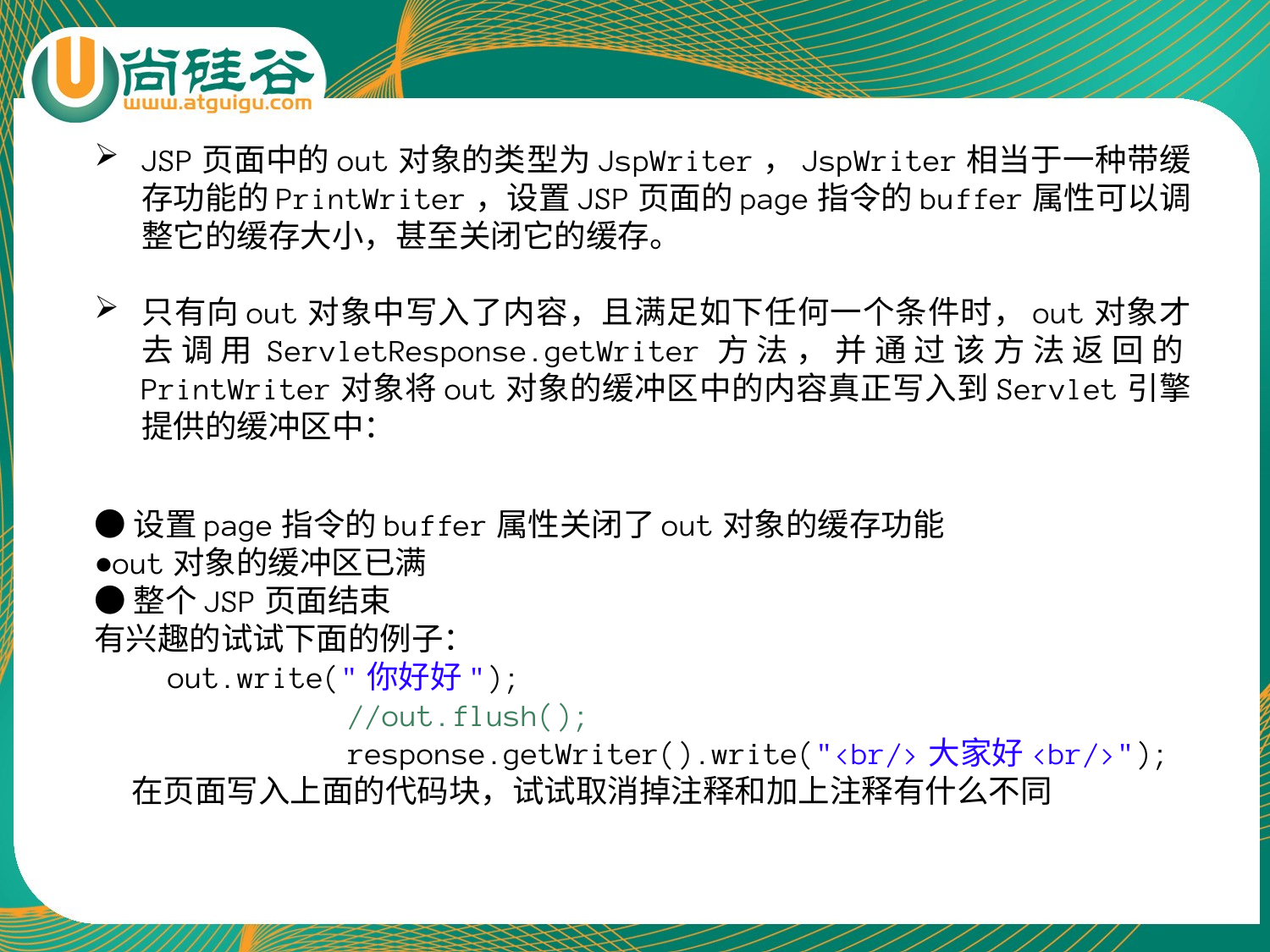

JSP页面中的out对象的类型为JspWriter，JspWriter相当于一种带缓存功能的PrintWriter，设置JSP页面的page指令的buffer属性可以调整它的缓存大小，甚至关闭它的缓存。

只有向out对象中写入了内容，且满足如下任何一个条件时，out对象才去调用ServletResponse.getWriter方法，并通过该方法返回的PrintWriter对象将out对象的缓冲区中的内容真正写入到Servlet引擎提供的缓冲区中：
●设置page指令的buffer属性关闭了out对象的缓存功能
●out对象的缓冲区已满
●整个JSP页面结束
有兴趣的试试下面的例子：
out.write("你好好");
		//out.flush();
		response.getWriter().write("<br/>大家好<br/>");
在页面写入上面的代码块，试试取消掉注释和加上注释有什么不同